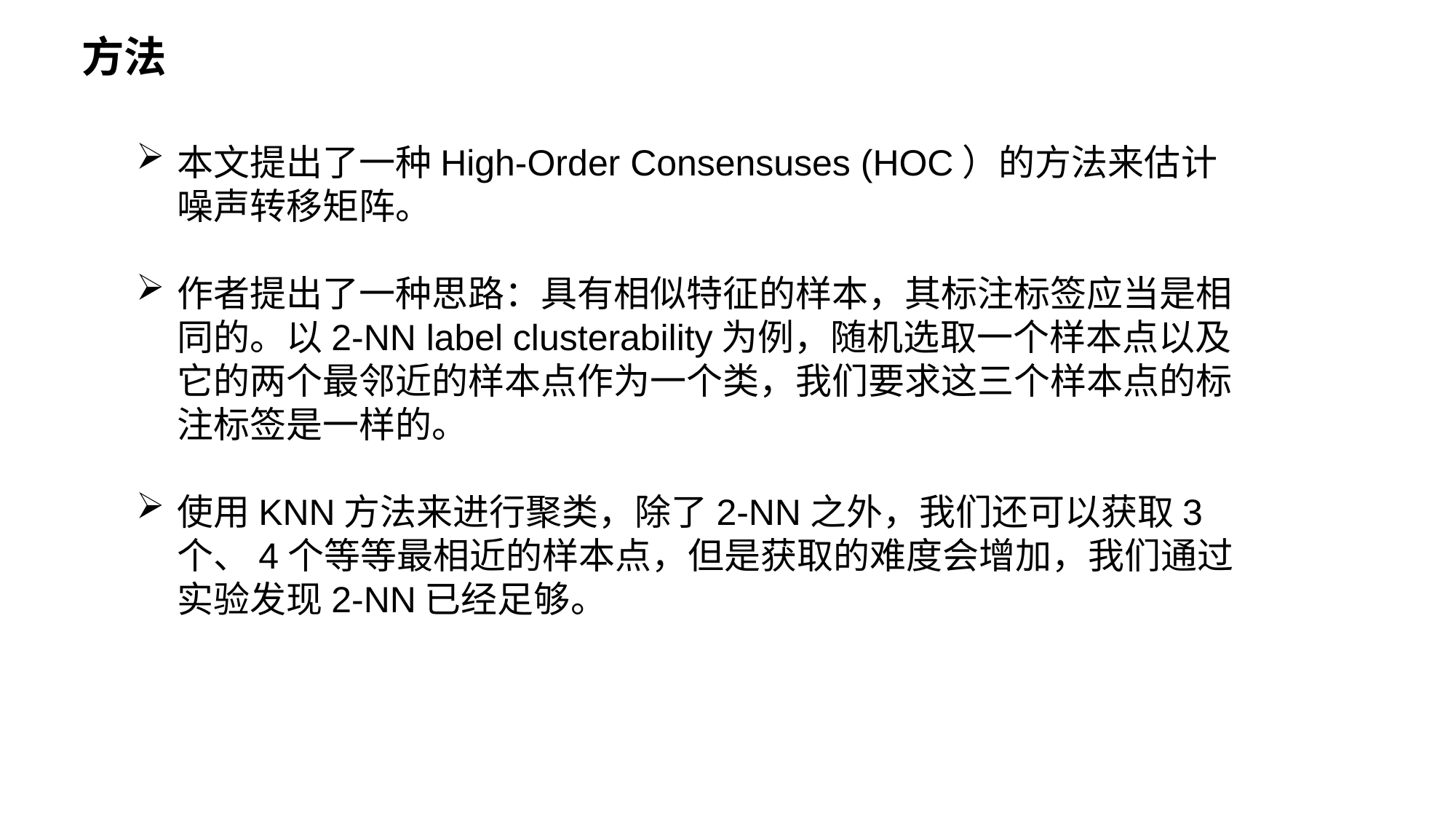

方法
本文提出了一种High-Order Consensuses (HOC）的方法来估计噪声转移矩阵。

作者提出了一种思路：具有相似特征的样本，其标注标签应当是相同的。以2-NN label clusterability为例，随机选取一个样本点以及它的两个最邻近的样本点作为一个类，我们要求这三个样本点的标注标签是一样的。

使用KNN方法来进行聚类，除了2-NN之外，我们还可以获取3个、4个等等最相近的样本点，但是获取的难度会增加，我们通过实验发现2-NN已经足够。